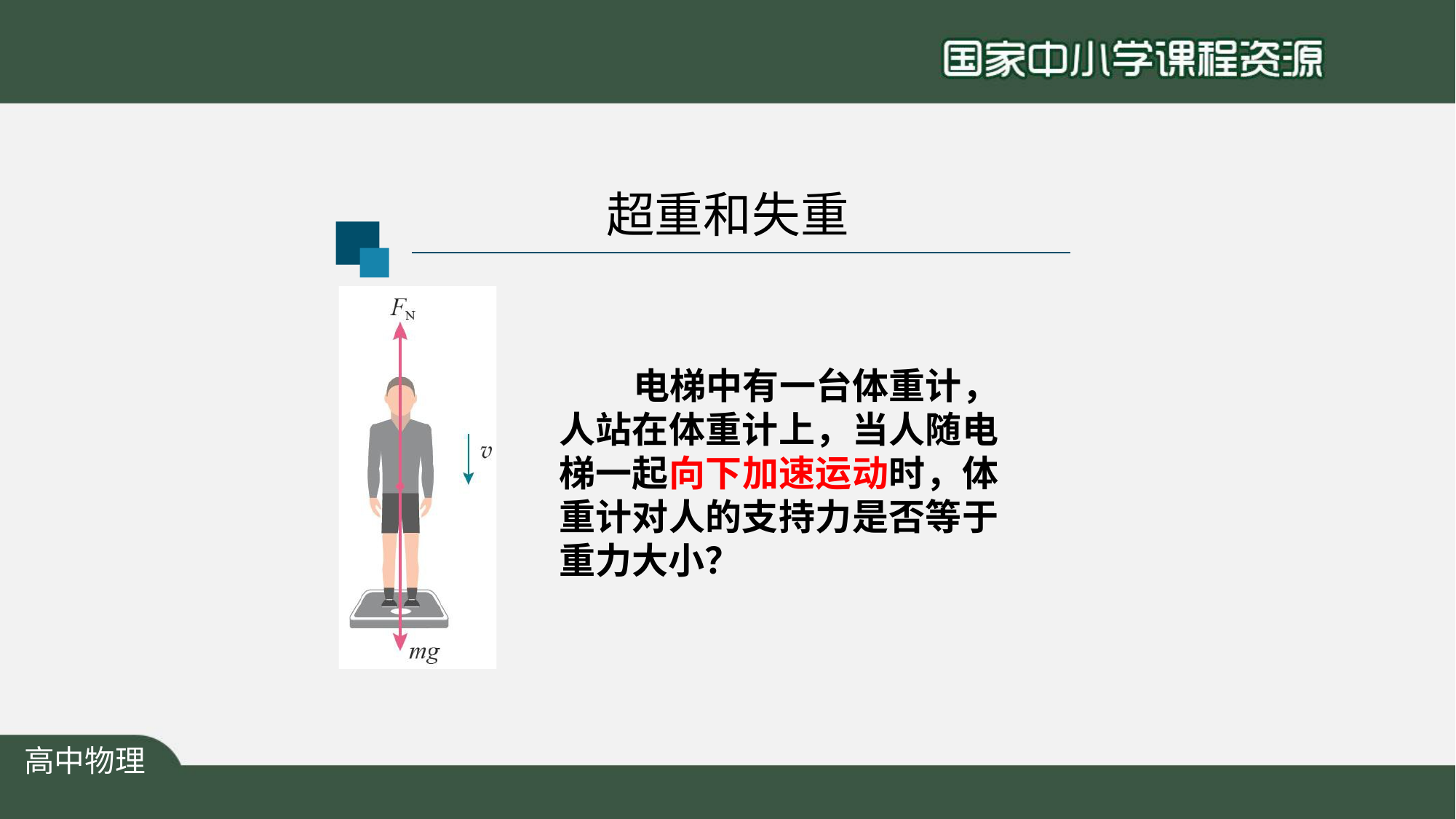

# 超重和失重

电梯中有一台体重计， 人站在体重计上，当人随电 梯一起向下加速运动时，体 重计对人的支持力是否等于 重力大小？
高中物理